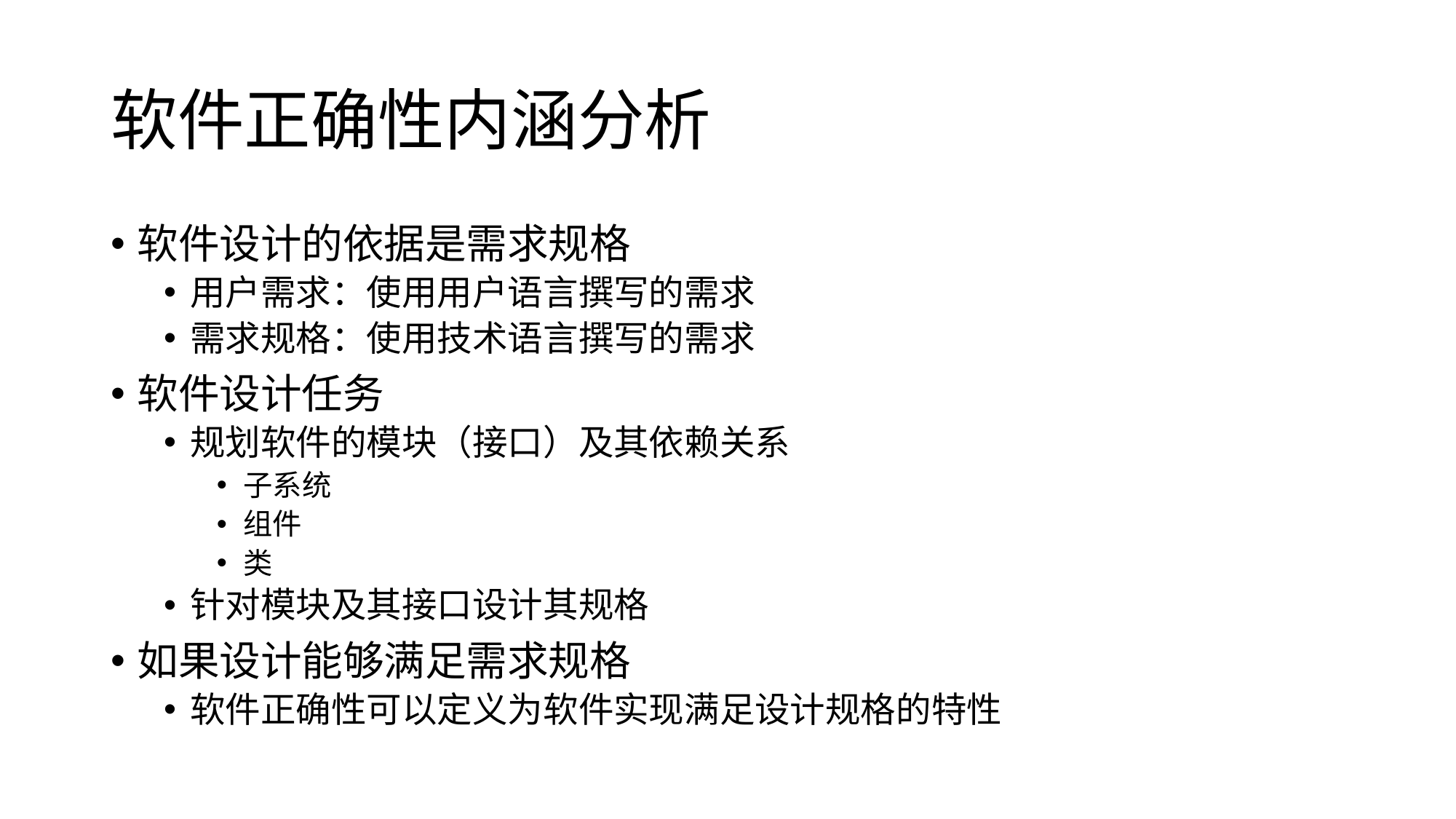

# 软件正确性内涵分析
软件设计的依据是需求规格
用户需求：使用用户语言撰写的需求
需求规格：使用技术语言撰写的需求
软件设计任务
规划软件的模块（接口）及其依赖关系
子系统
组件
类
针对模块及其接口设计其规格
如果设计能够满足需求规格
软件正确性可以定义为软件实现满足设计规格的特性